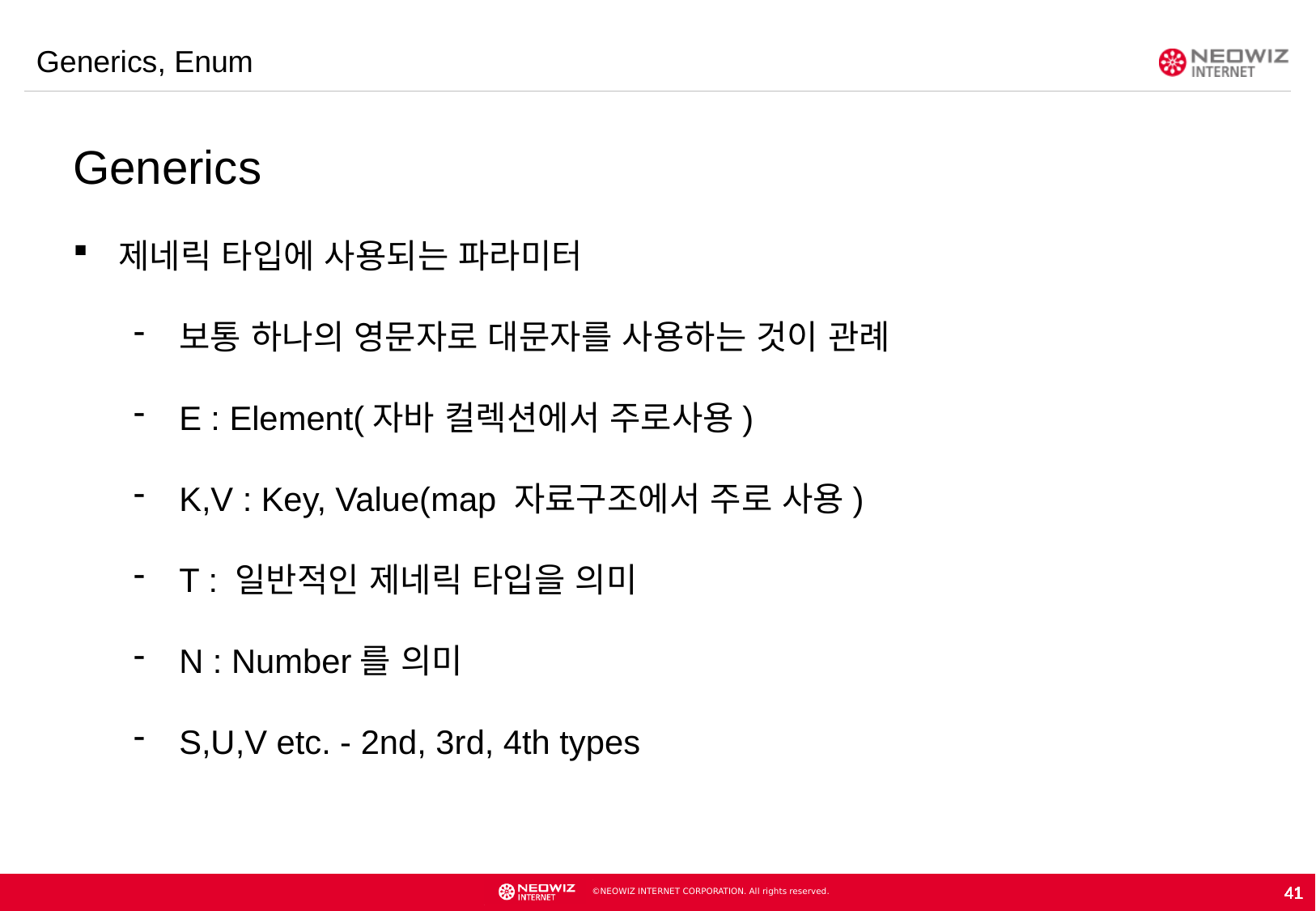

Generics, Enum

Generics

제네릭 타입에 사용되는 파라미터

보통 하나의 영문자로 대문자를 사용하는 것이 관례

E : Element(자바 컬렉션에서 주로사용)

K,V : Key, Value(map 자료구조에서 주로 사용)

T : 일반적인 제네릭 타입을 의미

N : Number를 의미

S,U,V etc. - 2nd, 3rd, 4th types

41
41
41
41
41
41
41
41
41
41
41
41
41
41
41
41
41
41
41
41
41
41
41
41
41
41
41